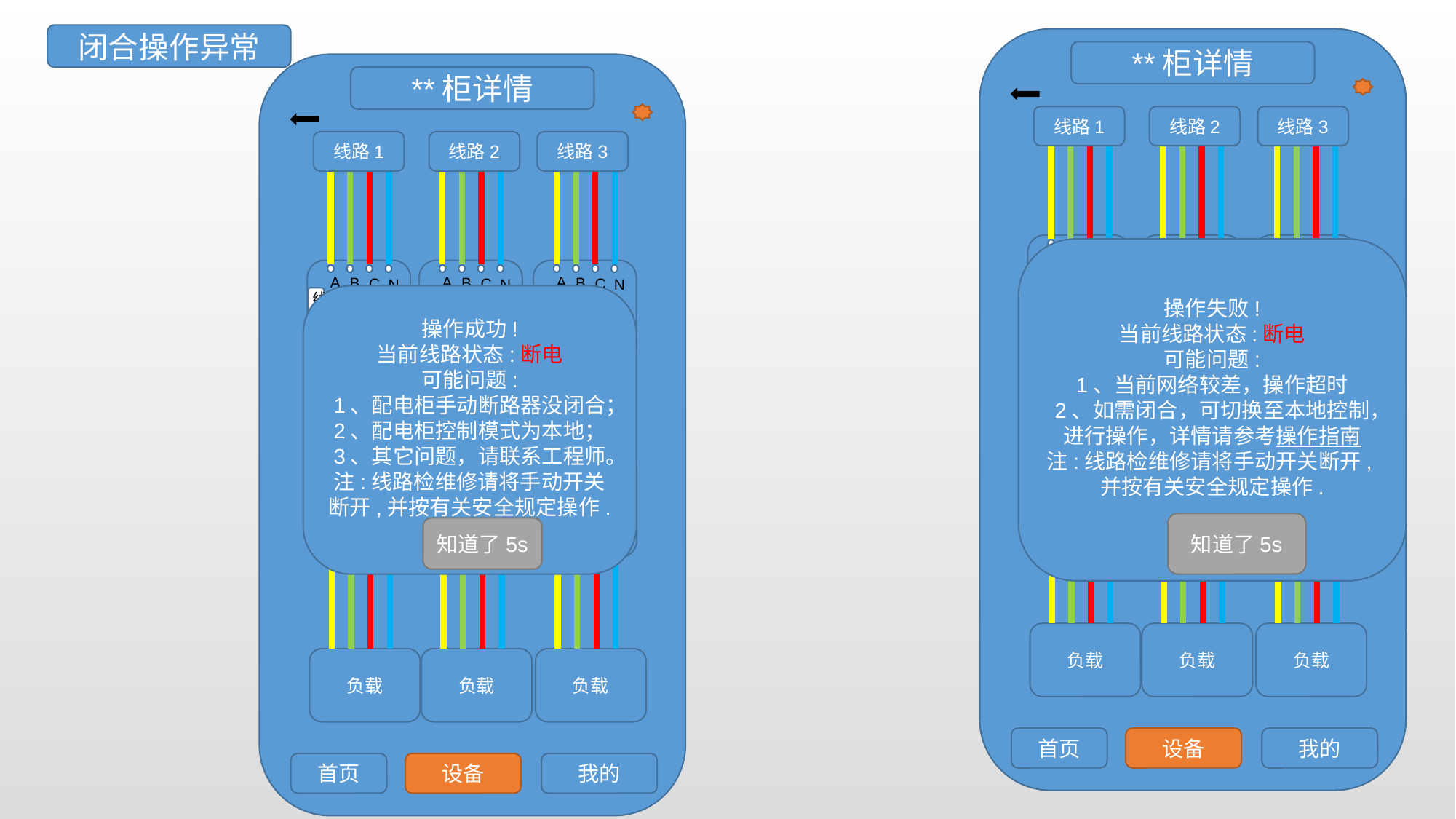

闭合操作异常

**柜详情
首页
设备
我的

**柜详情
首页
设备
我的

线路1
线路2
线路3

线路1
线路2
线路3
接触器1

A
B
C
N
A
B
C
N

主线路开关1

A
B
C
N
A
B
C
N

负载
线包
接触器2

A
B
C
N
A
B
C
N

主线路开关2

A
B
C
N
A
B
C
N

负载
线包
接触器3

A
B
C
N
A
B
C
N

主线路开关3

A
B
C
N
A
B
C
N

负载
线包
接触器1

A
B
C
N
A
B
C
N

主线路开关1

A
B
C
N
A
B
C
N

负载
线包
接触器2

A
B
C
N
A
B
C
N

主线路开关2

A
B
C
N
A
B
C
N

负载
线包
接触器3

A
B
C
N
A
B
C
N

主线路开关3

A
B
C
N
A
B
C
N

负载
线包
操作失败!
当前线路状态:断电
可能问题:
1、当前网络较差，操作超时
2、如需闭合，可切换至本地控制，进行操作，详情请参考操作指南
注:线路检维修请将手动开关断开,并按有关安全规定操作.

知道了5s
操作成功!
当前线路状态:断电
可能问题:
1、配电柜手动断路器没闭合；
2、配电柜控制模式为本地；
3、其它问题，请联系工程师。
注:线路检维修请将手动开关断开,并按有关安全规定操作.

知道了5s